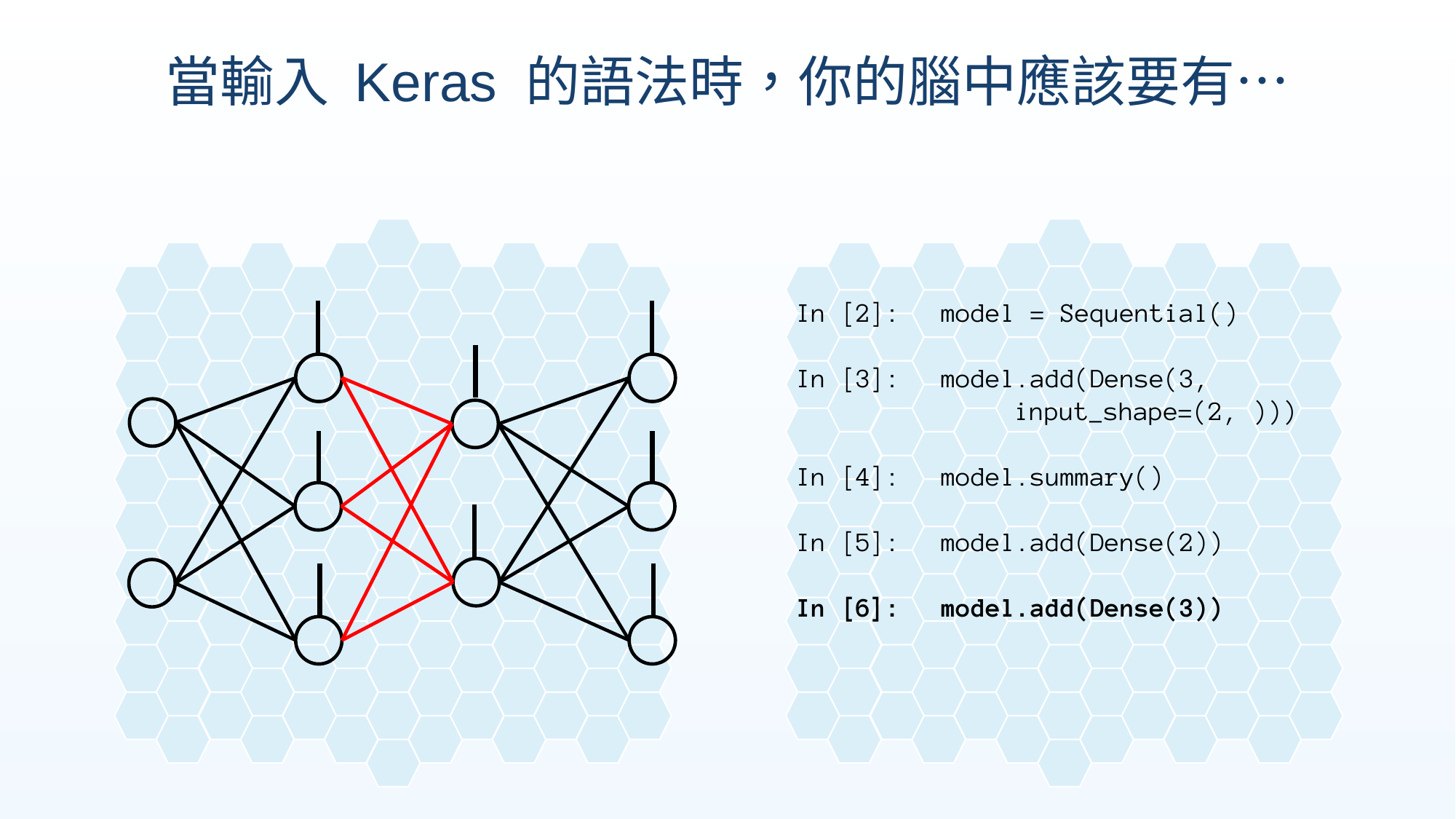

當輸入 Keras 的語法時，你的腦中應該要有…

In [2]:　model = Sequential()

In [3]:　model.add(Dense(3,
		input_shape=(2, )))

In [4]:　model.summary()

In [5]:　model.add(Dense(2))

In [6]:　model.add(Dense(3))